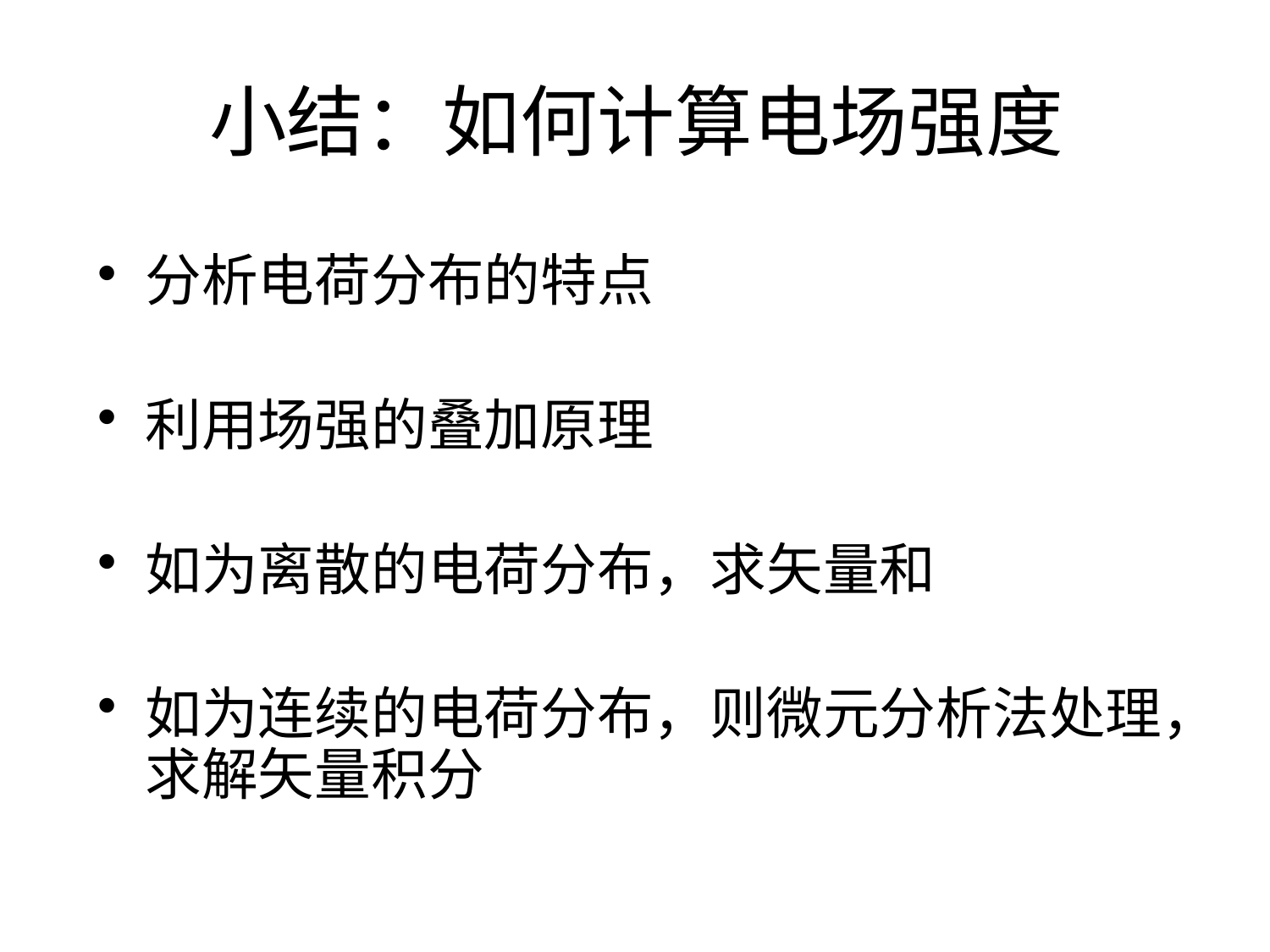

# 小结：如何计算电场强度
分析电荷分布的特点

利用场强的叠加原理

如为离散的电荷分布，求矢量和

如为连续的电荷分布，则微元分析法处理，求解矢量积分